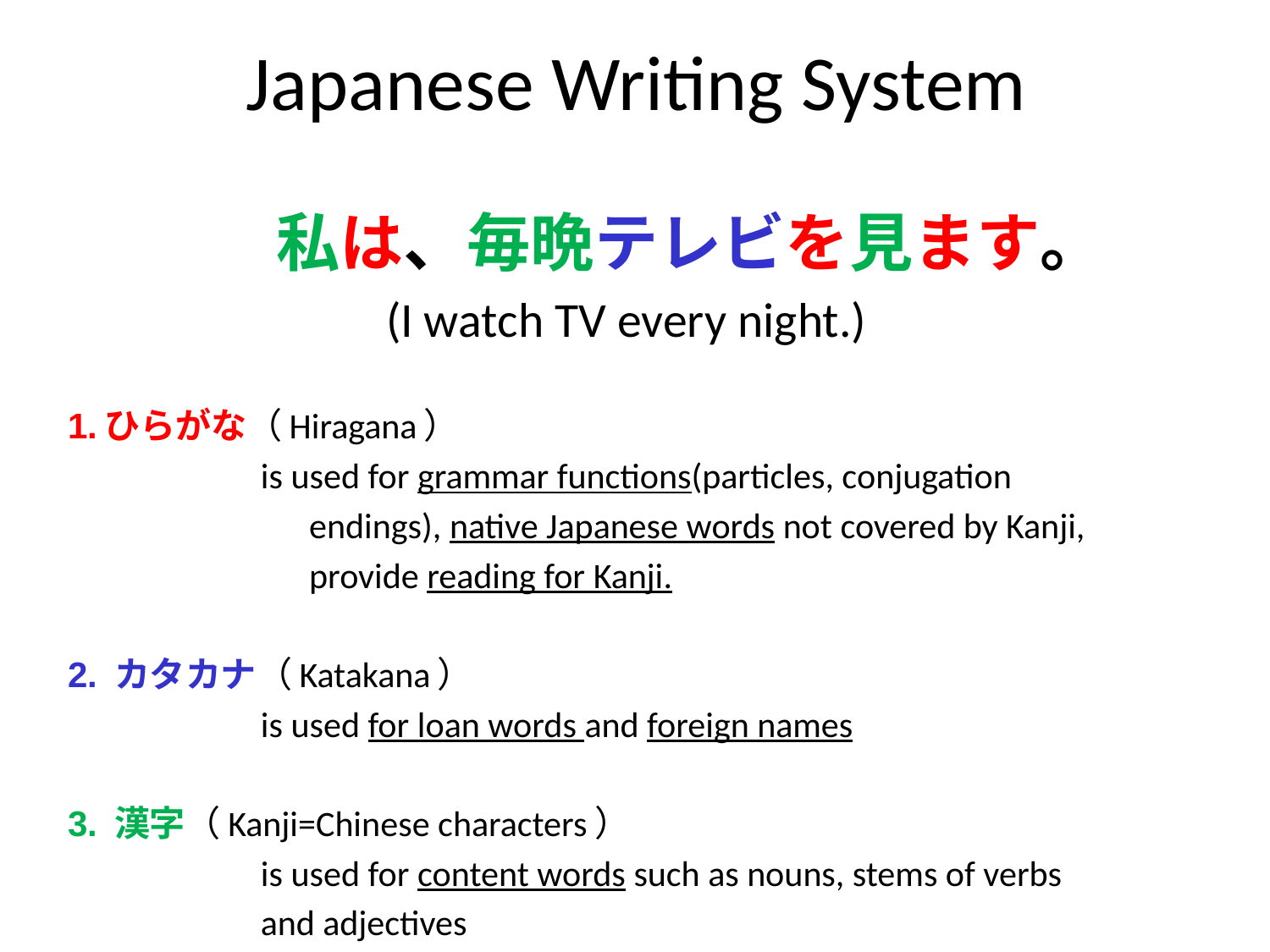

# Japanese Writing System
　　私は、毎晩テレビを見ます。
(I watch TV every night.)

1.ひらがな（Hiragana）
                        is used for grammar functions(particles, conjugation
         　　　      endings), native Japanese words not covered by Kanji,
          　　　     provide reading for Kanji.

2. カタカナ（Katakana）
                        is used for loan words and foreign names

3. 漢字（Kanji=Chinese characters）
                        is used for content words such as nouns, stems of verbs
                        and adjectives